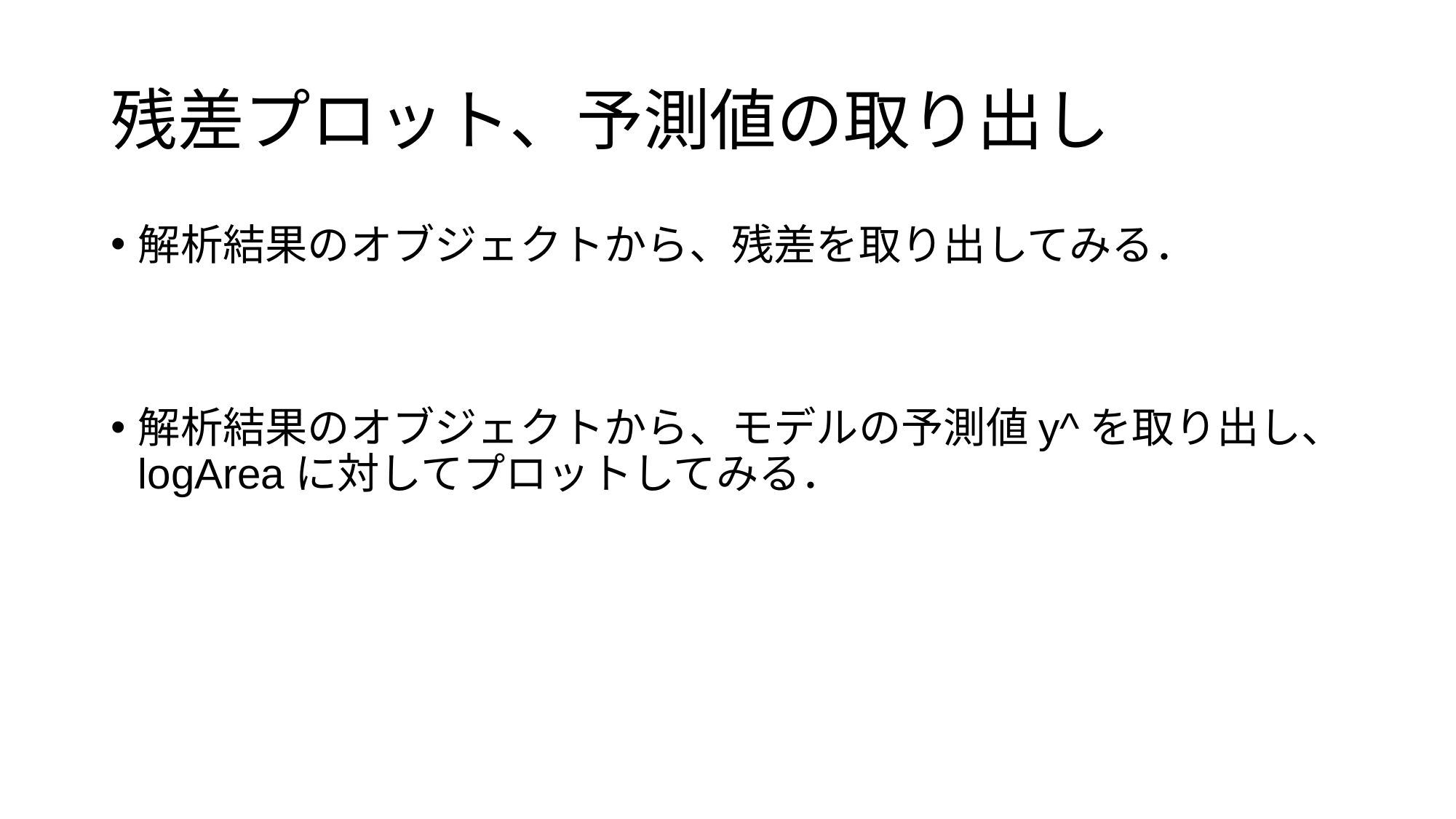

# 残差プロット、予測値の取り出し
解析結果のオブジェクトから、残差を取り出してみる．

解析結果のオブジェクトから、モデルの予測値y^を取り出し、logAreaに対してプロットしてみる．